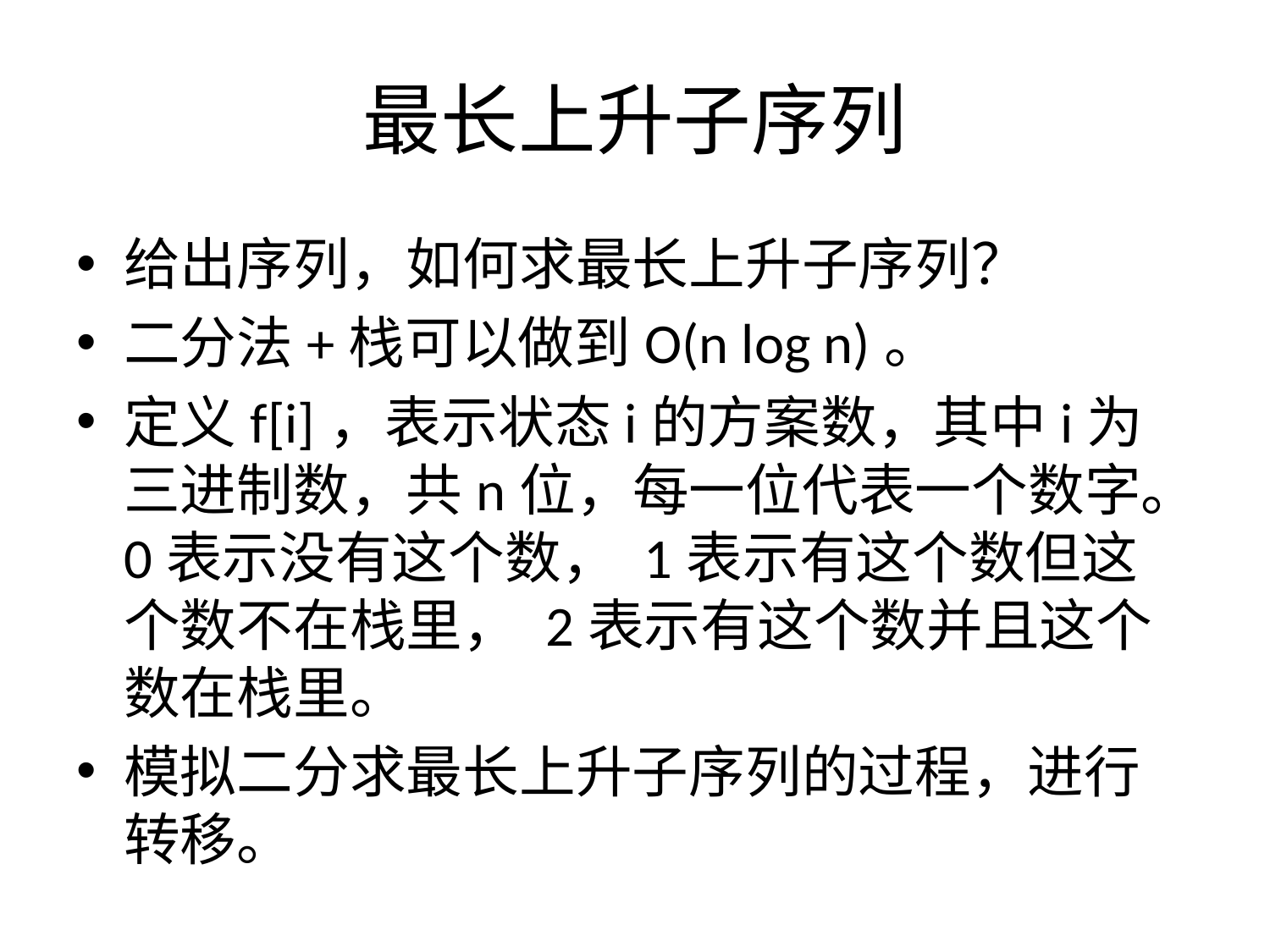

# 最长上升子序列
给出序列，如何求最长上升子序列？
二分法+栈可以做到O(n log n)。
定义f[i]，表示状态i的方案数，其中i为三进制数，共n位，每一位代表一个数字。0表示没有这个数， 1表示有这个数但这个数不在栈里， 2表示有这个数并且这个数在栈里。
模拟二分求最长上升子序列的过程，进行转移。